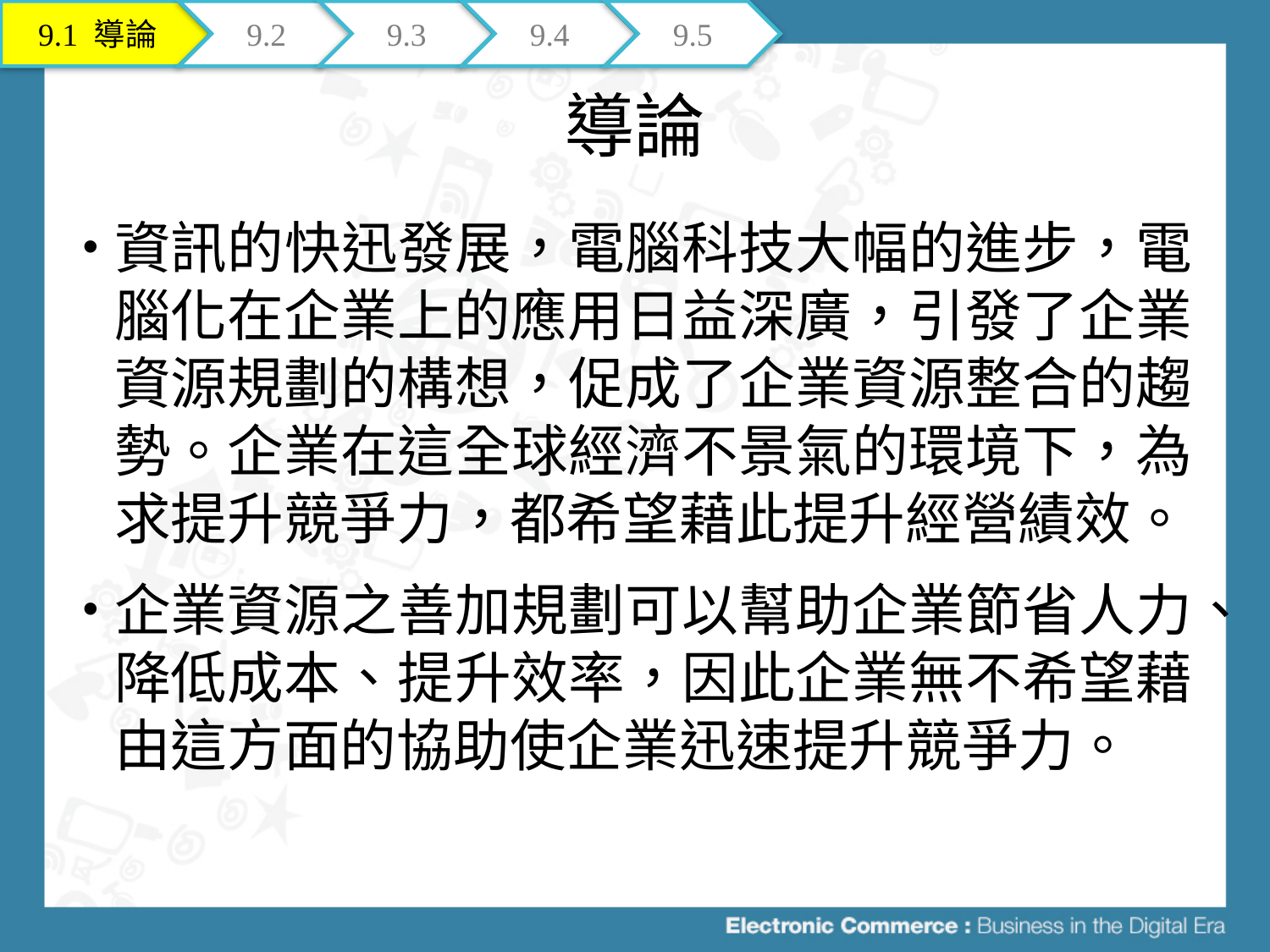

9.1 導論
9.2
9.3
9.4
9.5
# 導論
資訊的快迅發展，電腦科技大幅的進步，電腦化在企業上的應用日益深廣，引發了企業資源規劃的構想，促成了企業資源整合的趨勢。企業在這全球經濟不景氣的環境下，為求提升競爭力，都希望藉此提升經營績效。
企業資源之善加規劃可以幫助企業節省人力、降低成本、提升效率，因此企業無不希望藉由這方面的協助使企業迅速提升競爭力。